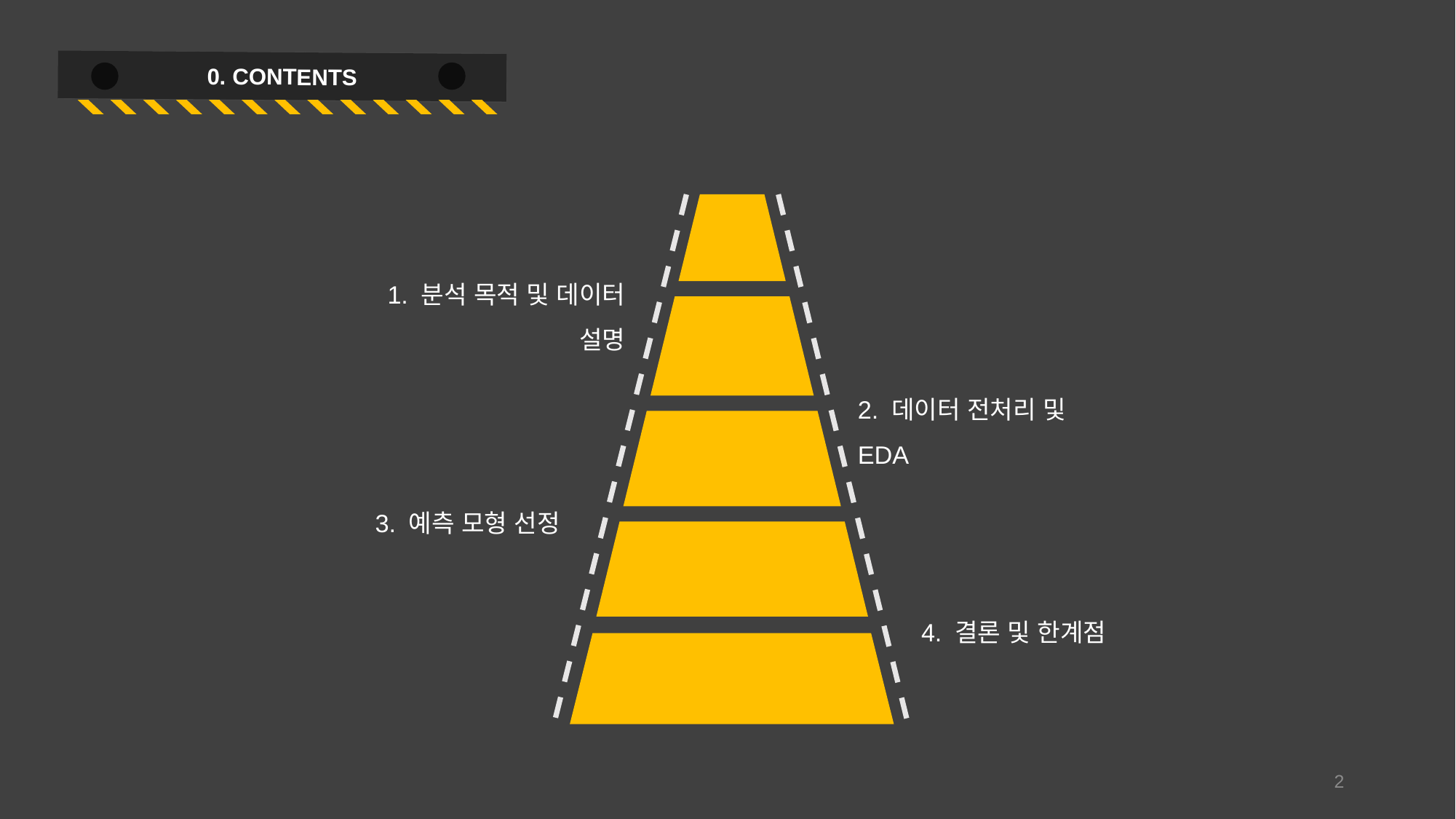

0. CONTENTS

1. 분석 목적 및 데이터 설명
2. 데이터 전처리 및 EDA
3. 예측 모형 선정
4. 결론 및 한계점

2